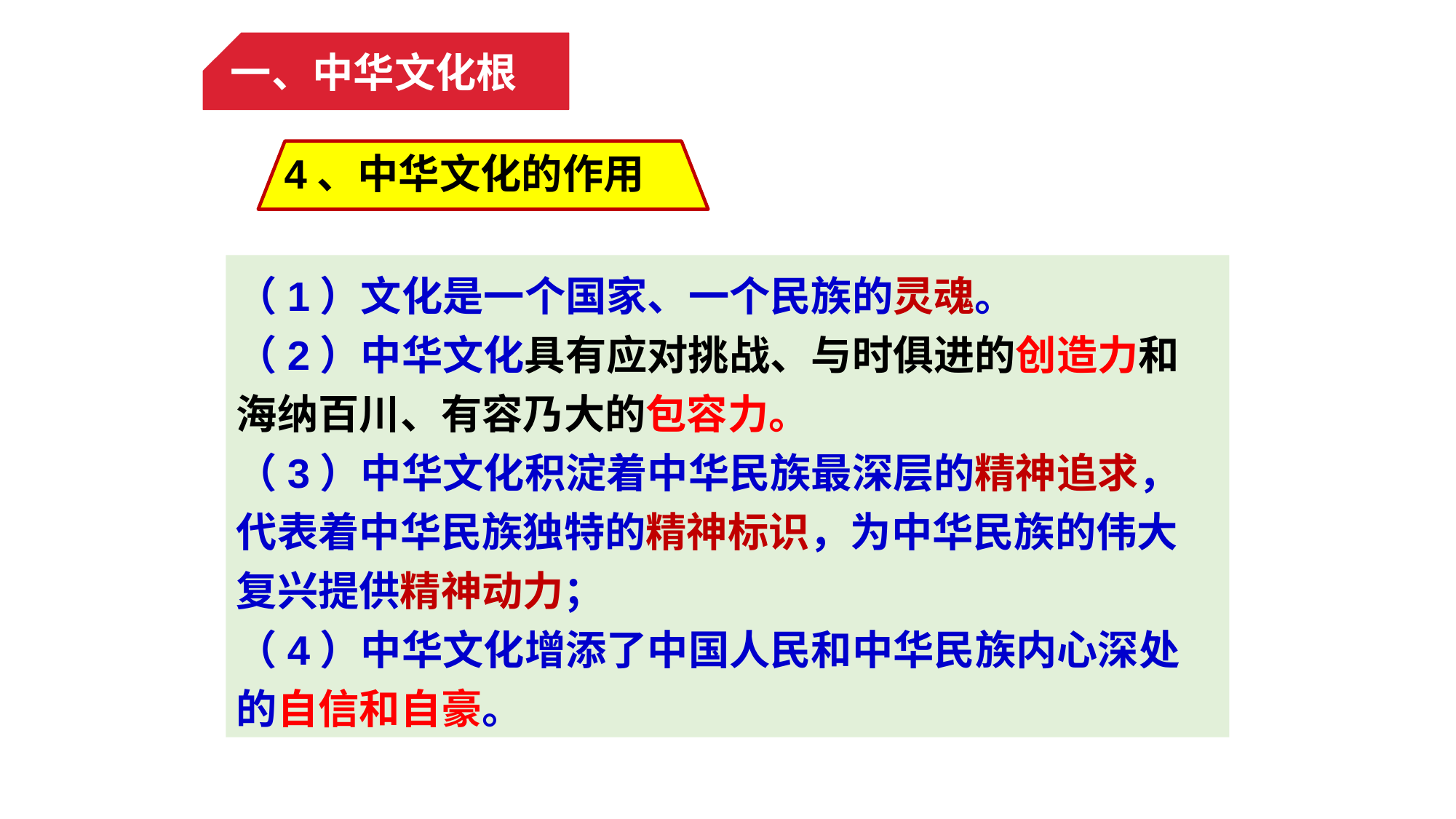

一、中华文化根
4、中华文化的作用
（1）文化是一个国家、一个民族的灵魂。
（2）中华文化具有应对挑战、与时俱进的创造力和海纳百川、有容乃大的包容力。
（3）中华文化积淀着中华民族最深层的精神追求，代表着中华民族独特的精神标识，为中华民族的伟大复兴提供精神动力；
（4）中华文化增添了中国人民和中华民族内心深处的自信和自豪。